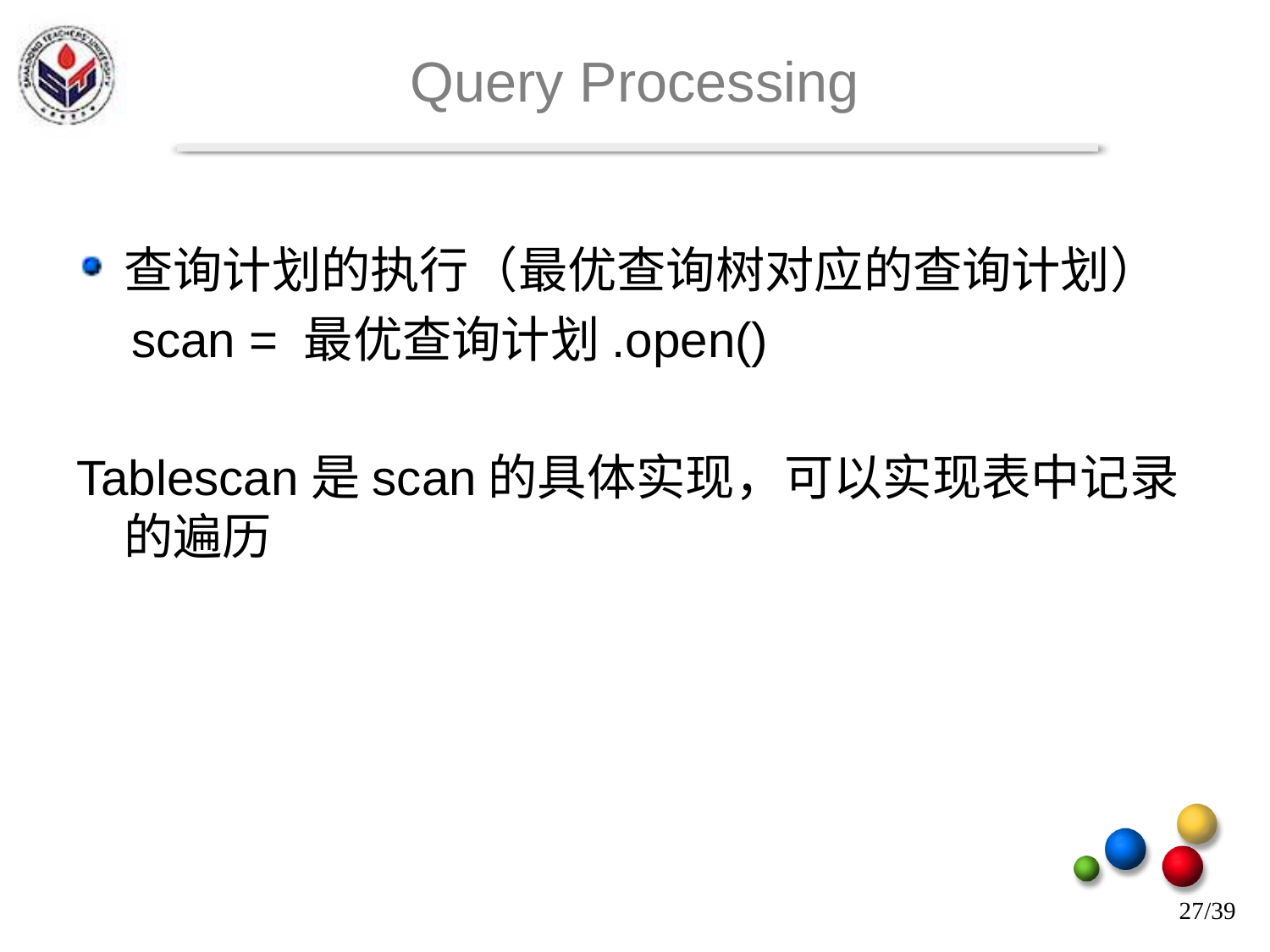

# Query Processing
查询计划的执行（最优查询树对应的查询计划）
    scan = 最优查询计划.open()

Tablescan是scan的具体实现，可以实现表中记录的遍历
27/39